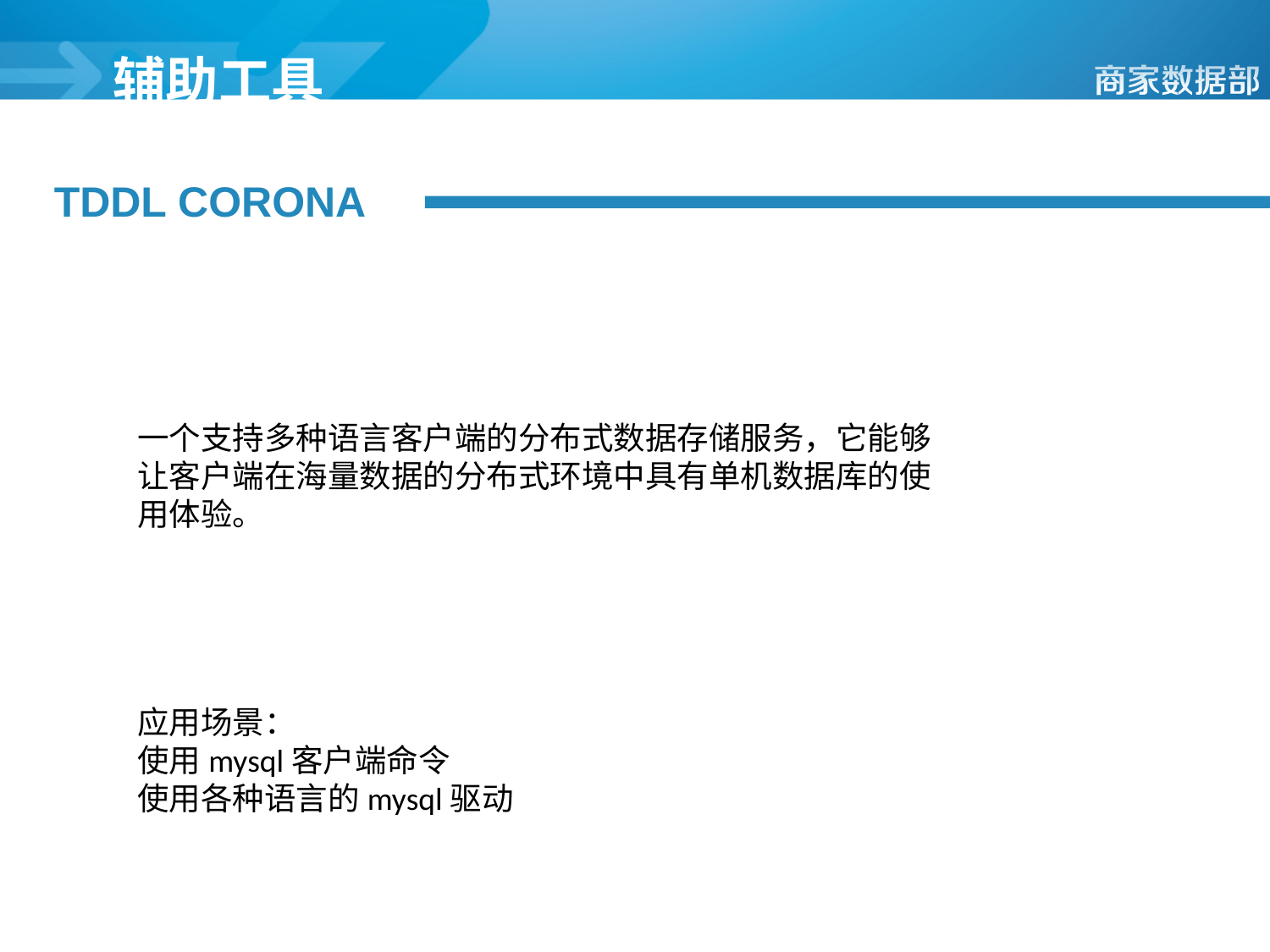

辅助工具
TDDL CORONA

一个支持多种语言客户端的分布式数据存储服务，它能够让客户端在海量数据的分布式环境中具有单机数据库的使用体验。
应用场景：
使用mysql客户端命令
使用各种语言的mysql驱动